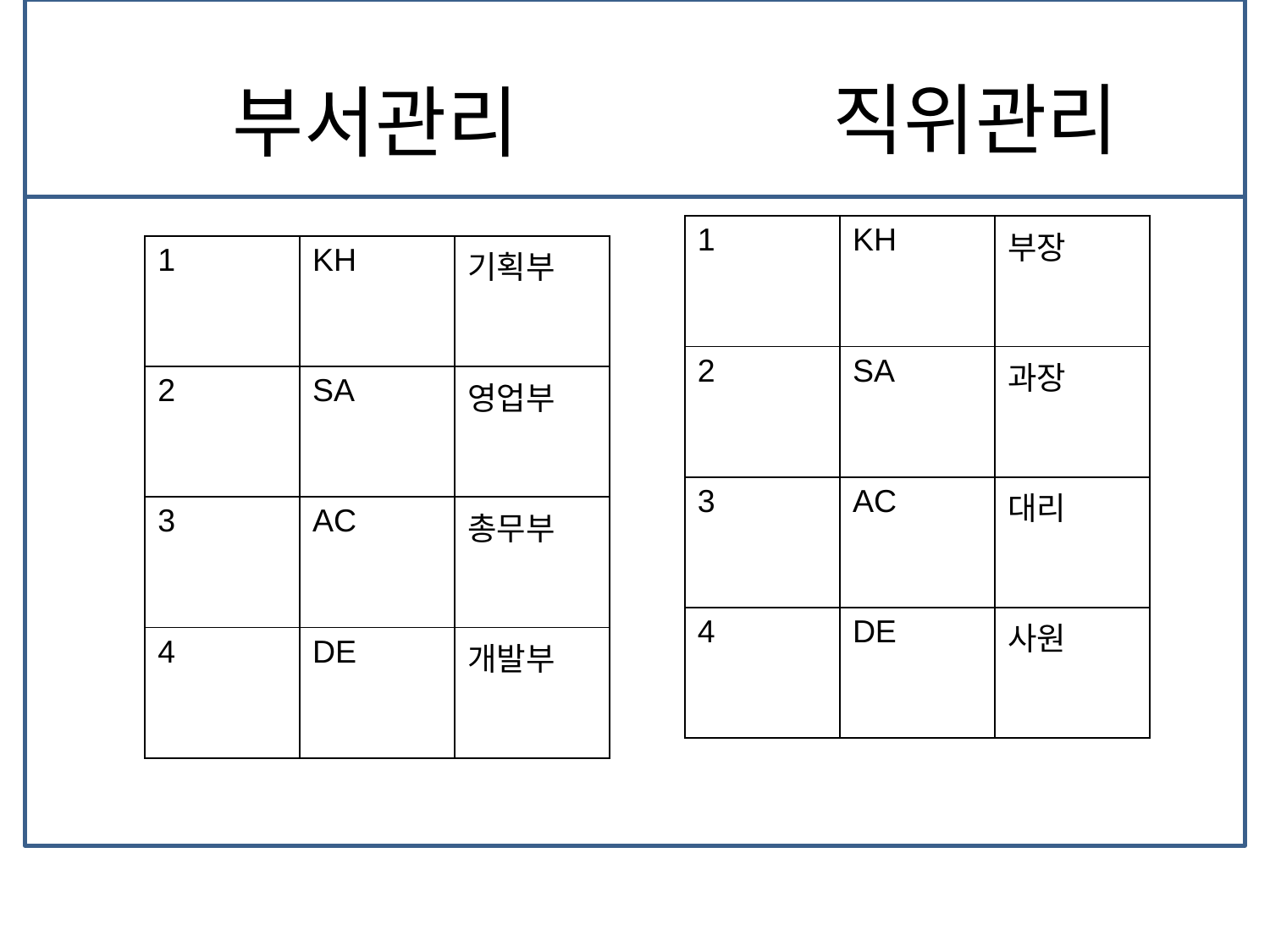

부서관리
# 직위관리

| 1 | KH | 부장 |
| --- | --- | --- |
| 2 | SA | 과장 |
| 3 | AC | 대리 |
| 4 | DE | 사원 |
| 1 | KH | 기획부 |
| --- | --- | --- |
| 2 | SA | 영업부 |
| 3 | AC | 총무부 |
| 4 | DE | 개발부 |